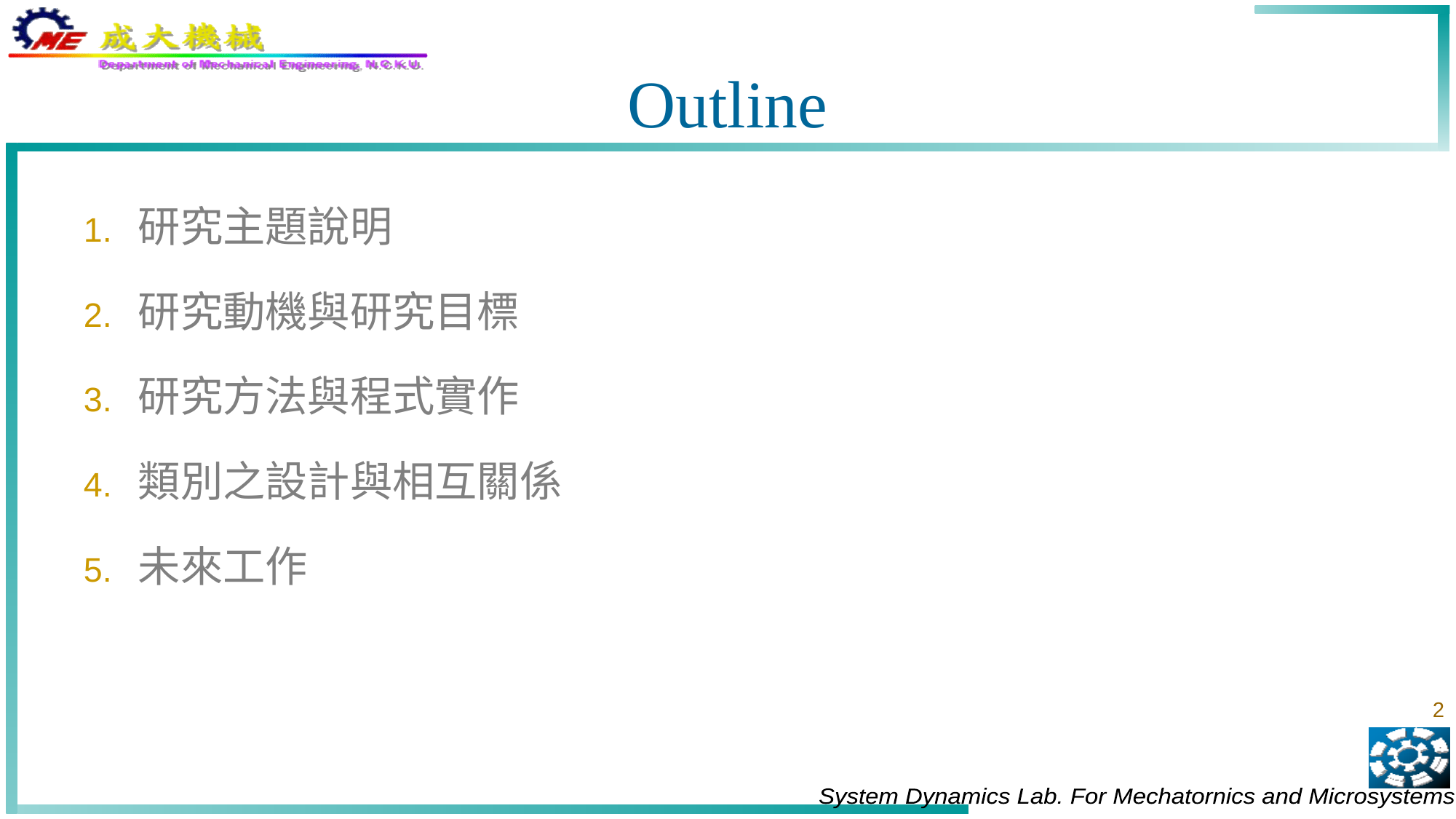

# Outline
研究主題說明
研究動機與研究目標
研究方法與程式實作
類別之設計與相互關係
未來工作
2